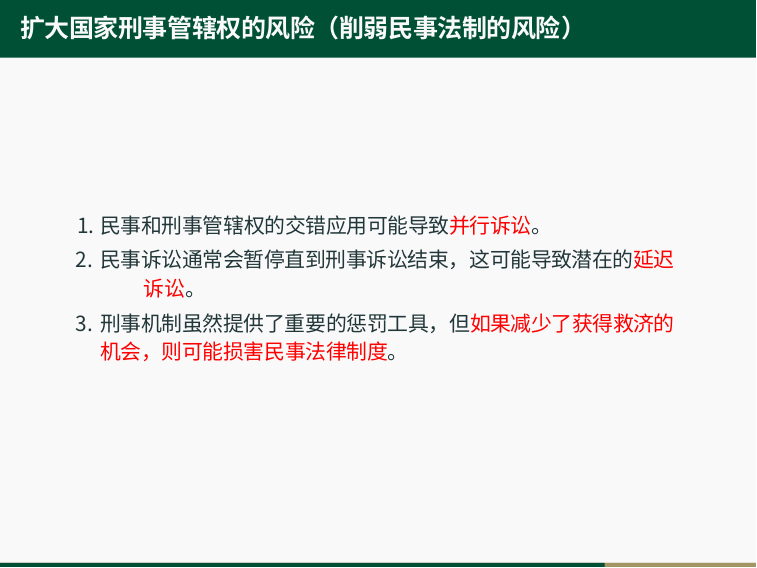

# 扩大国家刑事管辖权的风险（削弱民事法制的风险）
民事和刑事管辖权的交错应用可能导致并行诉讼。
民事诉讼通常会暂停直到刑事诉讼结束，这可能导致潜在的延迟	诉讼。
刑事机制虽然提供了重要的惩罚工具，但如果减少了获得救济的机会，则可能损害民事法律制度。